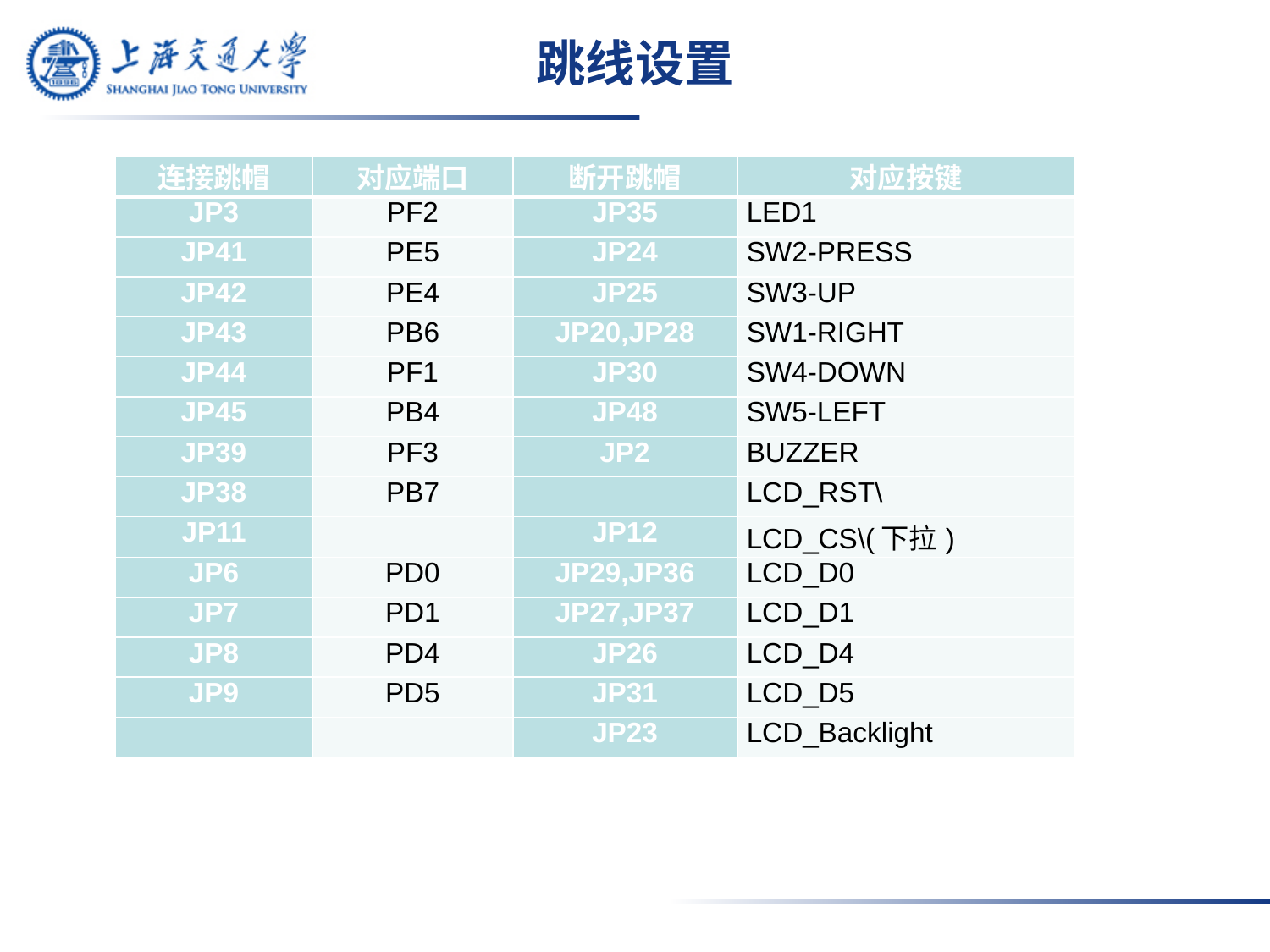

# 跳线设置
| 连接跳帽 | 对应端口 | 断开跳帽 | 对应按键 |
| --- | --- | --- | --- |
| JP3 | PF2 | JP35 | LED1 |
| JP41 | PE5 | JP24 | SW2-PRESS |
| JP42 | PE4 | JP25 | SW3-UP |
| JP43 | PB6 | JP20,JP28 | SW1-RIGHT |
| JP44 | PF1 | JP30 | SW4-DOWN |
| JP45 | PB4 | JP48 | SW5-LEFT |
| JP39 | PF3 | JP2 | BUZZER |
| JP38 | PB7 |  | LCD\_RST\ |
| JP11 |  | JP12 | LCD\_CS\(下拉) |
| JP6 | PD0 | JP29,JP36 | LCD\_D0 |
| JP7 | PD1 | JP27,JP37 | LCD\_D1 |
| JP8 | PD4 | JP26 | LCD\_D4 |
| JP9 | PD5 | JP31 | LCD\_D5 |
|  |  | JP23 | LCD\_Backlight |